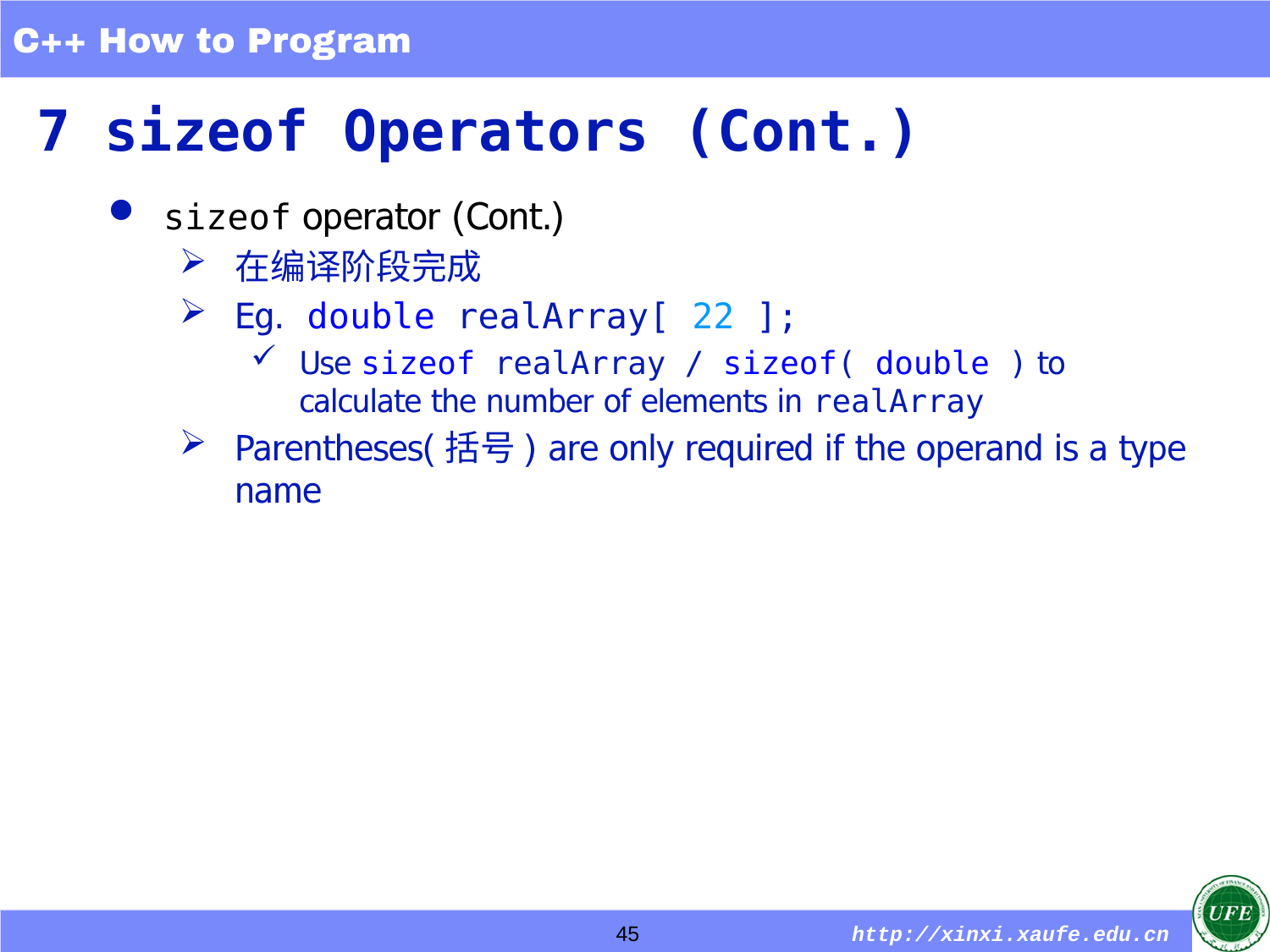

# 7 sizeof Operators (Cont.)
sizeof operator (Cont.)
在编译阶段完成
Eg.  double realArray[ 22 ];
Use sizeof realArray / sizeof( double ) to calculate the number of elements in realArray
Parentheses(括号) are only required if the operand is a type name
45